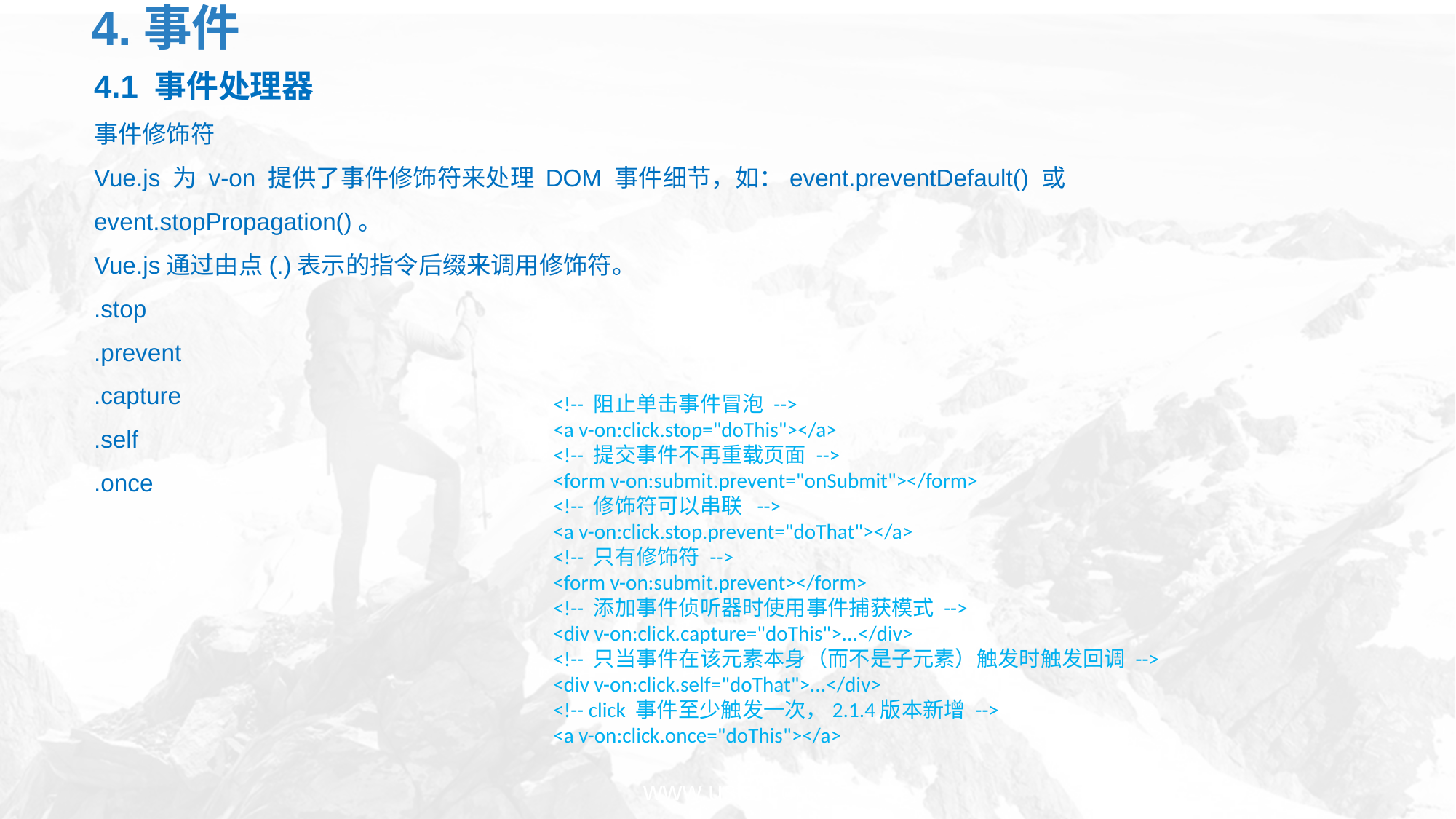

# 4.事件
4.1 事件处理器
事件修饰符
Vue.js 为 v-on 提供了事件修饰符来处理 DOM 事件细节，如：event.preventDefault() 或 event.stopPropagation()。
Vue.js通过由点(.)表示的指令后缀来调用修饰符。
.stop
.prevent
.capture
.self
.once
<!-- 阻止单击事件冒泡 -->
<a v-on:click.stop="doThis"></a>
<!-- 提交事件不再重载页面 -->
<form v-on:submit.prevent="onSubmit"></form>
<!-- 修饰符可以串联  -->
<a v-on:click.stop.prevent="doThat"></a>
<!-- 只有修饰符 -->
<form v-on:submit.prevent></form>
<!-- 添加事件侦听器时使用事件捕获模式 -->
<div v-on:click.capture="doThis">...</div>
<!-- 只当事件在该元素本身（而不是子元素）触发时触发回调 -->
<div v-on:click.self="doThat">...</div>
<!-- click 事件至少触发一次，2.1.4版本新增 -->
<a v-on:click.once="doThis"></a>
www.usian.cn